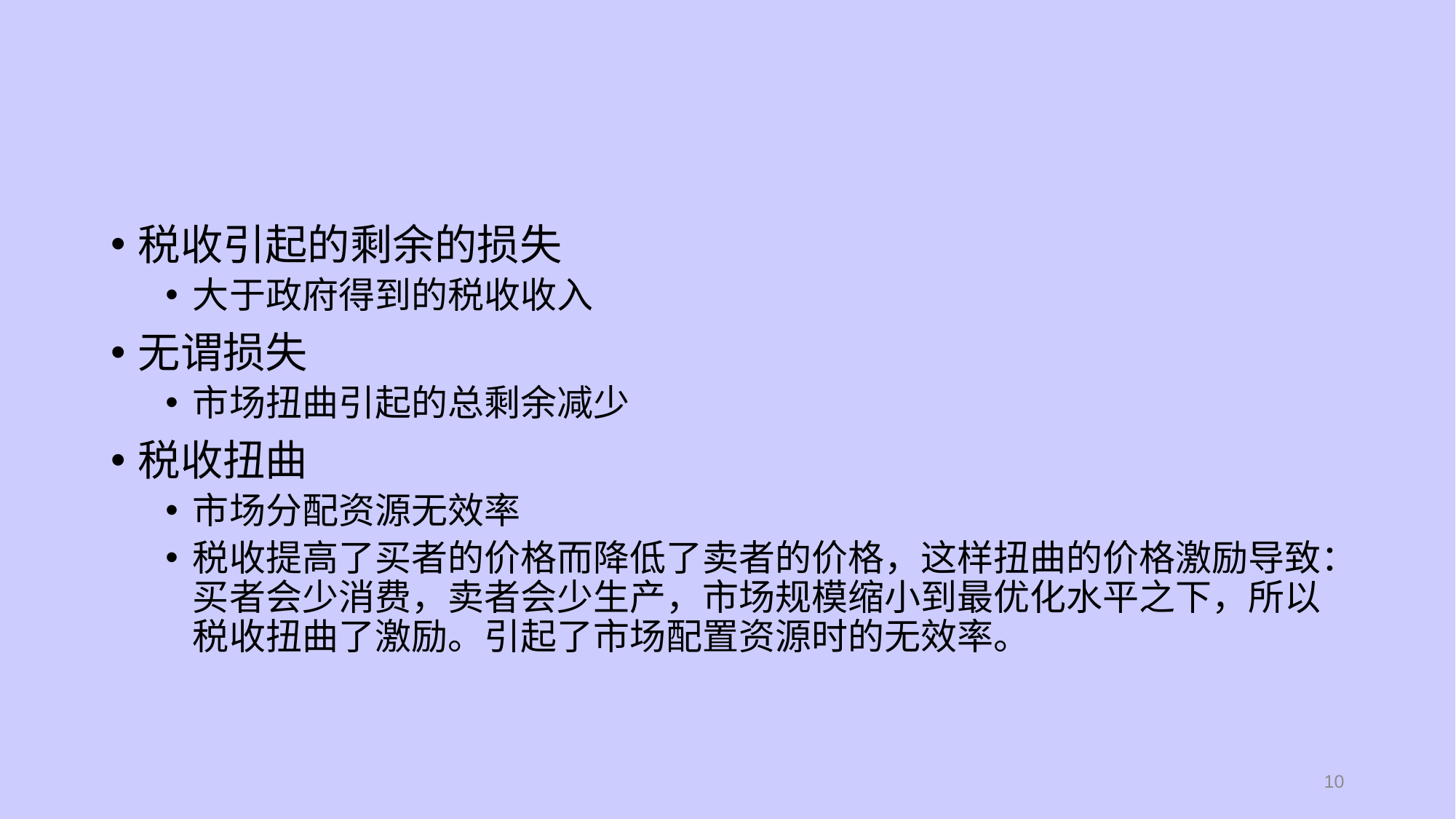

#
税收引起的剩余的损失
大于政府得到的税收收入
无谓损失
市场扭曲引起的总剩余减少
税收扭曲
市场分配资源无效率
税收提高了买者的价格而降低了卖者的价格，这样扭曲的价格激励导致：买者会少消费，卖者会少生产，市场规模缩小到最优化水平之下，所以税收扭曲了激励。引起了市场配置资源时的无效率。

10